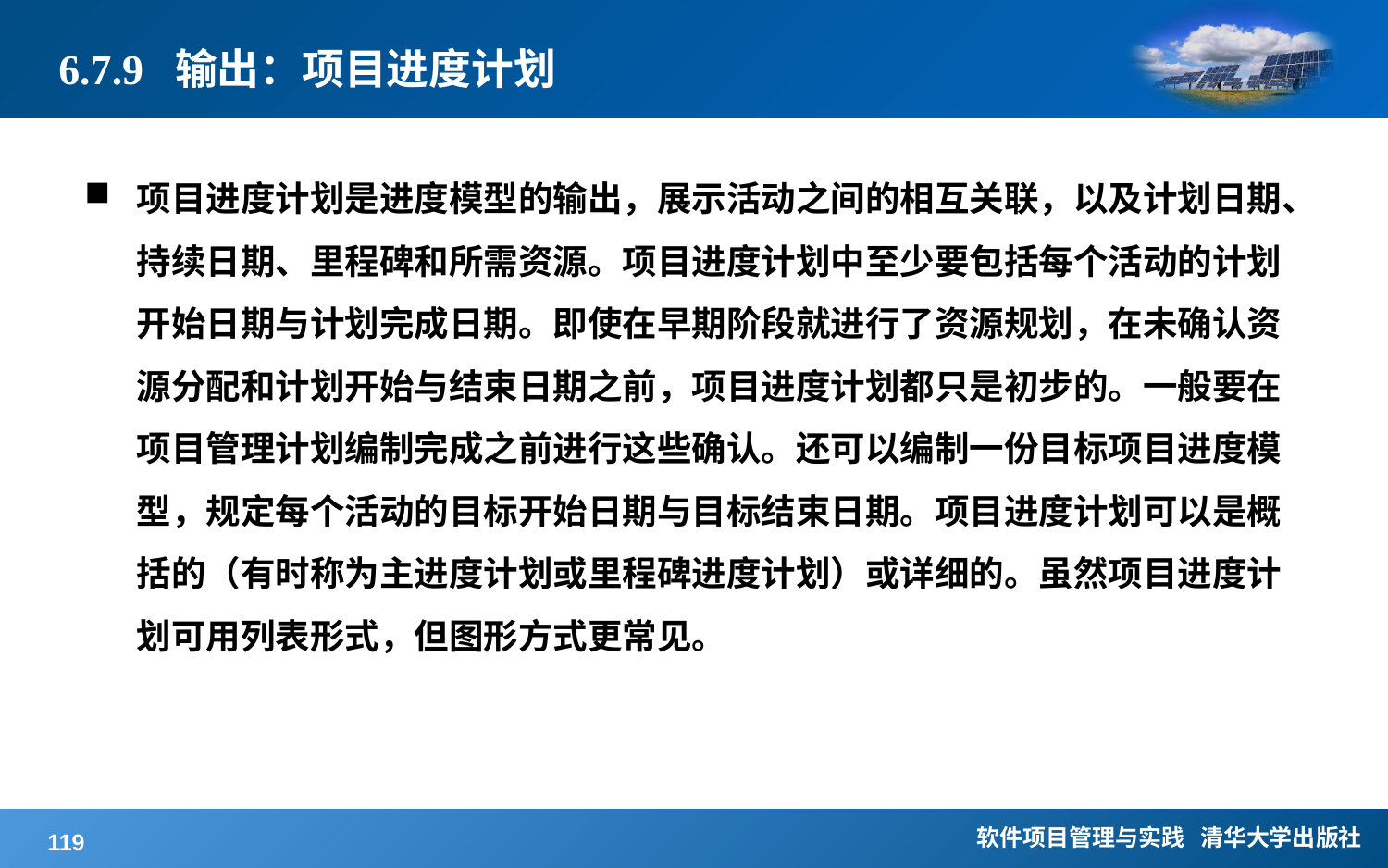

# 6.7.9  输出：项目进度计划
项目进度计划是进度模型的输出，展示活动之间的相互关联，以及计划日期、持续日期、里程碑和所需资源。项目进度计划中至少要包括每个活动的计划开始日期与计划完成日期。即使在早期阶段就进行了资源规划，在未确认资源分配和计划开始与结束日期之前，项目进度计划都只是初步的。一般要在项目管理计划编制完成之前进行这些确认。还可以编制一份目标项目进度模型，规定每个活动的目标开始日期与目标结束日期。项目进度计划可以是概括的（有时称为主进度计划或里程碑进度计划）或详细的。虽然项目进度计划可用列表形式，但图形方式更常见。